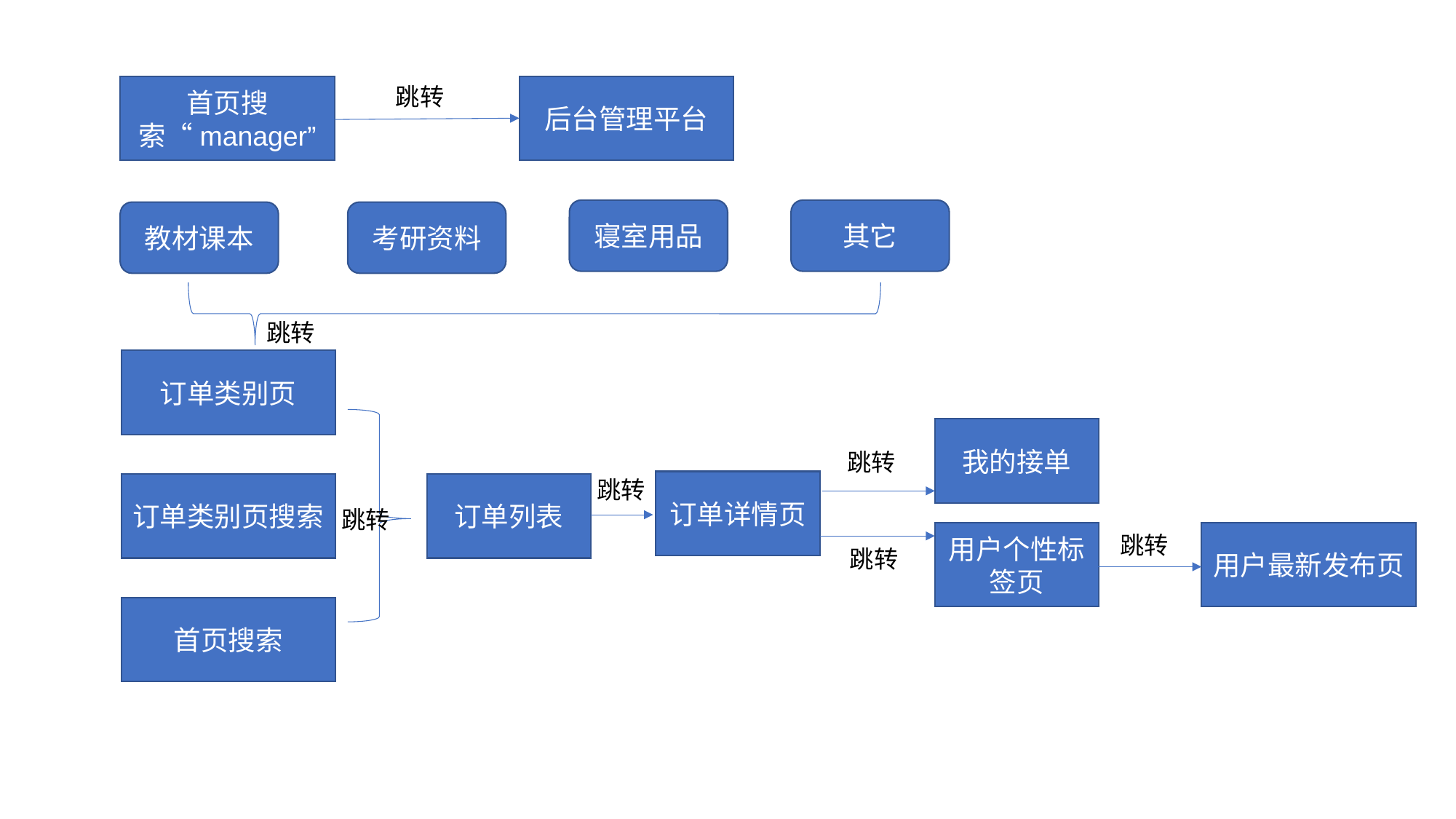

跳转
后台管理平台
首页搜索“manager”
寝室用品
其它
教材课本
考研资料
跳转
订单类别页

我的接单
跳转
跳转
订单详情页
订单类别页搜索
订单列表
跳转
用户个性标签页
用户最新发布页
跳转
跳转
首页搜索